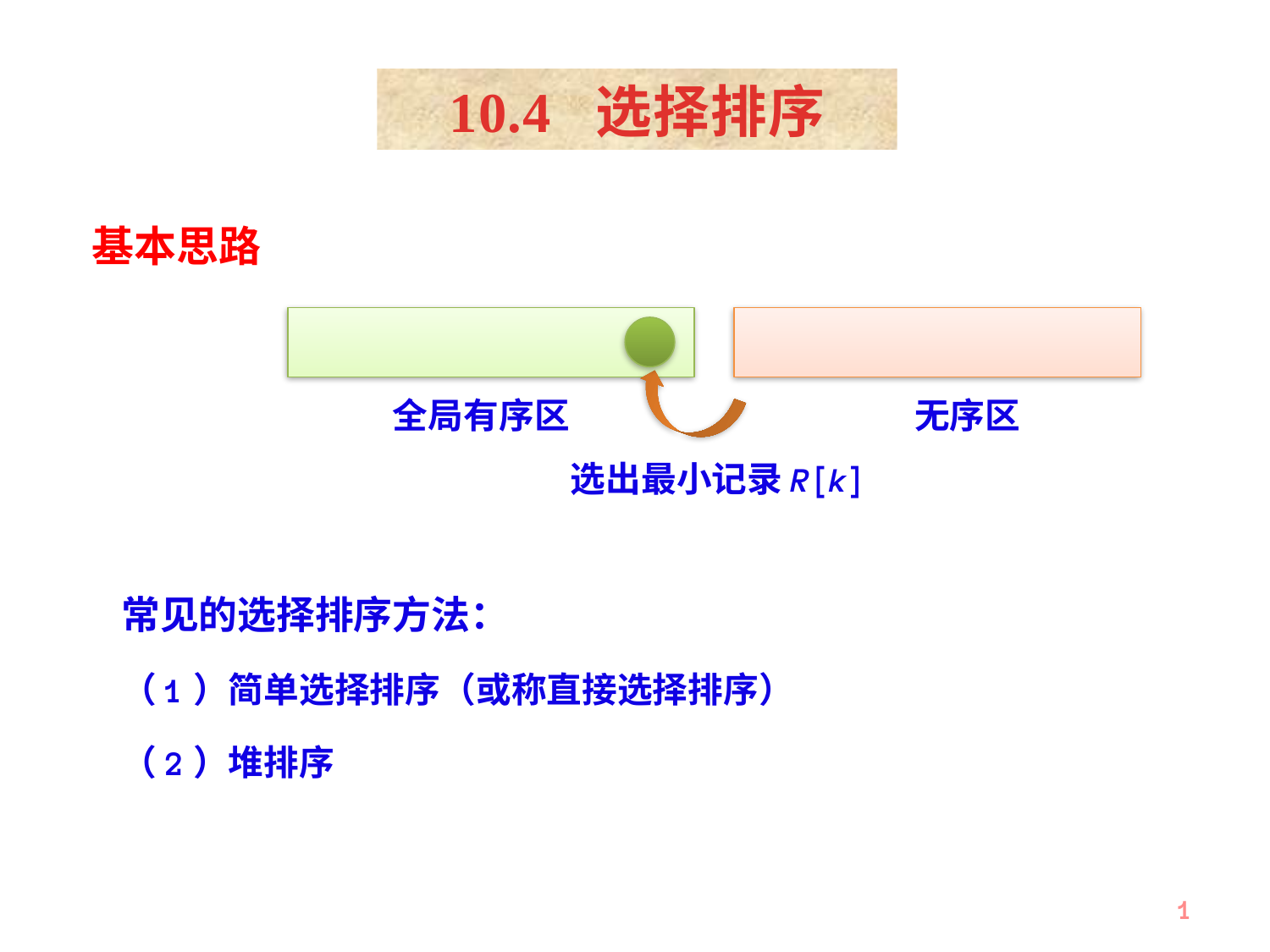

10.4  选择排序
基本思路

选出最小记录R[k]
全局有序区
无序区
常见的选择排序方法：
（1）简单选择排序（或称直接选择排序）
（2）堆排序
1